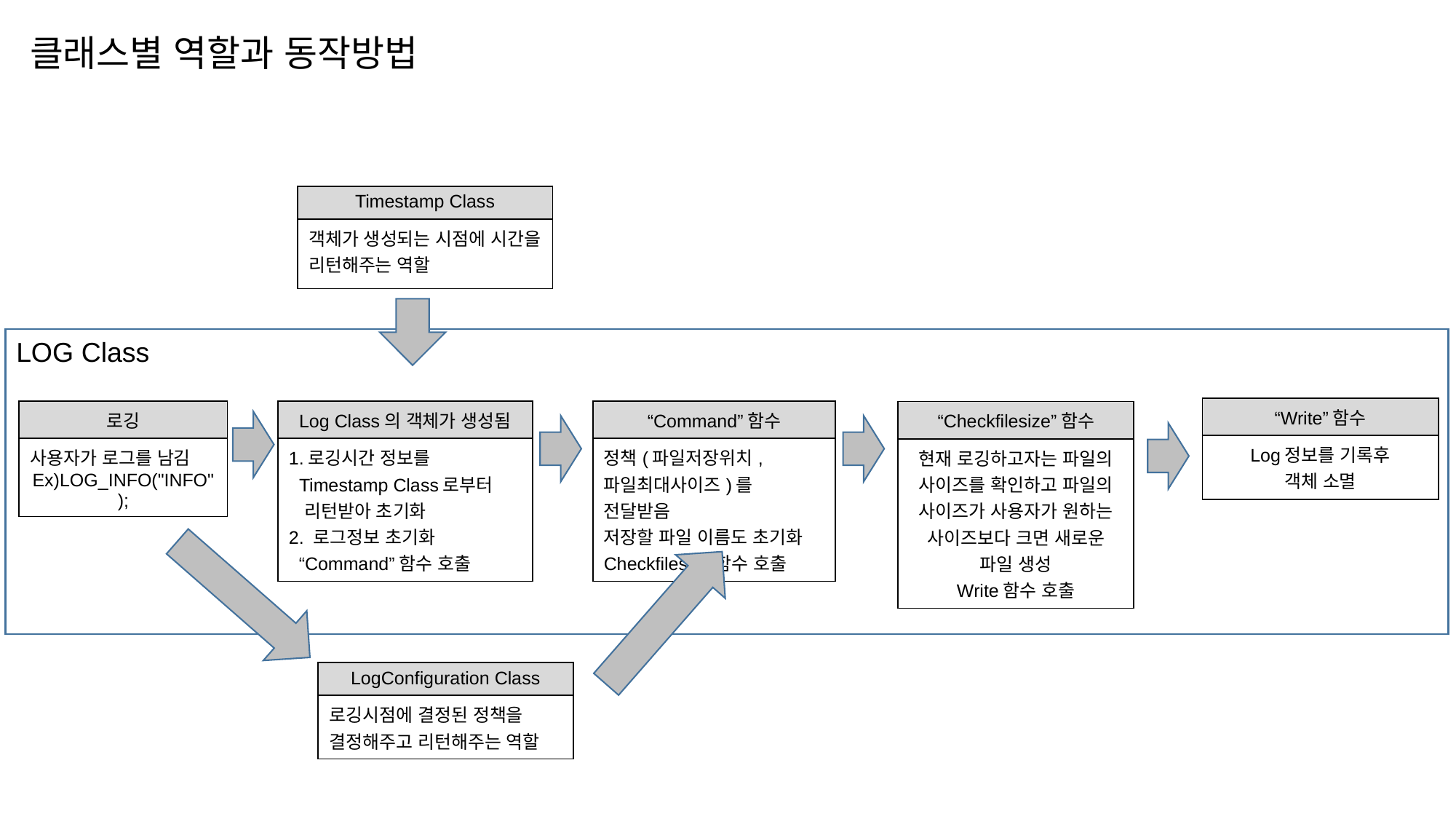

클래스별 역할과 동작방법
| Timestamp Class |
| --- |
| 객체가 생성되는 시점에 시간을 리턴해주는 역할 |

LOG Class
| “Write”함수 |
| --- |
| Log정보를 기록후 객체 소멸 |
| 로깅 |
| --- |
| 사용자가 로그를 남김 Ex)LOG\_INFO("INFO"); |
| Log Class의 객체가 생성됨 |
| --- |
| 1.로깅시간 정보를 Timestamp Class로부터 리턴받아 초기화 2. 로그정보 초기화 “Command”함수 호출 |
| “Command”함수 |
| --- |
| 정책(파일저장위치,파일최대사이즈)를 전달받음 저장할 파일 이름도 초기화 Checkfilesize함수 호출 |
| “Checkfilesize”함수 |
| --- |
| 현재 로깅하고자는 파일의 사이즈를 확인하고 파일의 사이즈가 사용자가 원하는 사이즈보다 크면 새로운 파일 생성 Write함수 호출 |

| LogConfiguration Class |
| --- |
| 로깅시점에 결정된 정책을 결정해주고 리턴해주는 역할 |